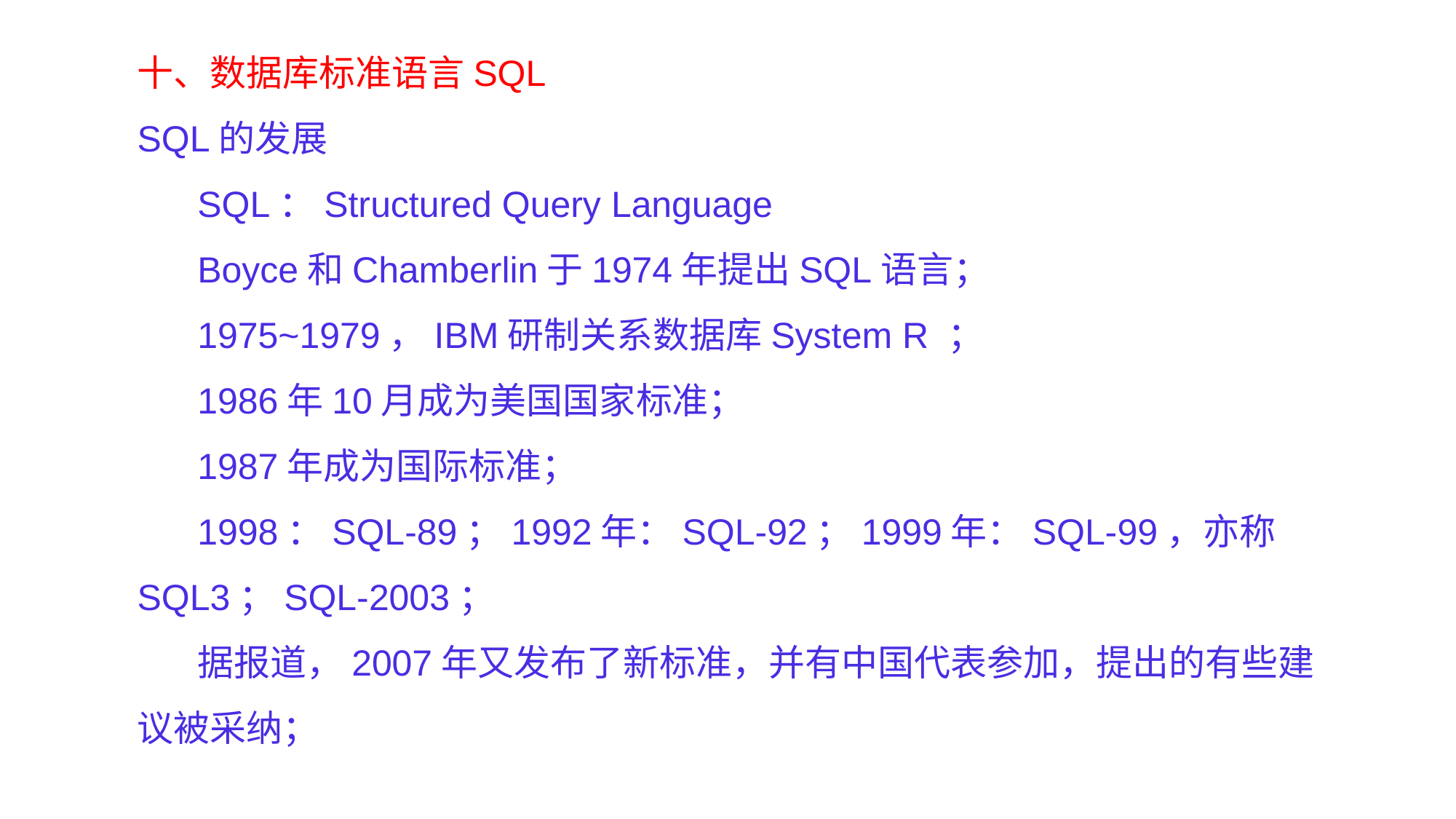

十、数据库标准语言SQL
SQL的发展
SQL：Structured Query Language
Boyce和Chamberlin于1974年提出SQL语言；
1975~1979，IBM研制关系数据库System R ；
1986年10月成为美国国家标准；
1987年成为国际标准；
1998：SQL-89；1992年：SQL-92；1999年：SQL-99，亦称SQL3；SQL-2003；
据报道，2007年又发布了新标准，并有中国代表参加，提出的有些建议被采纳；